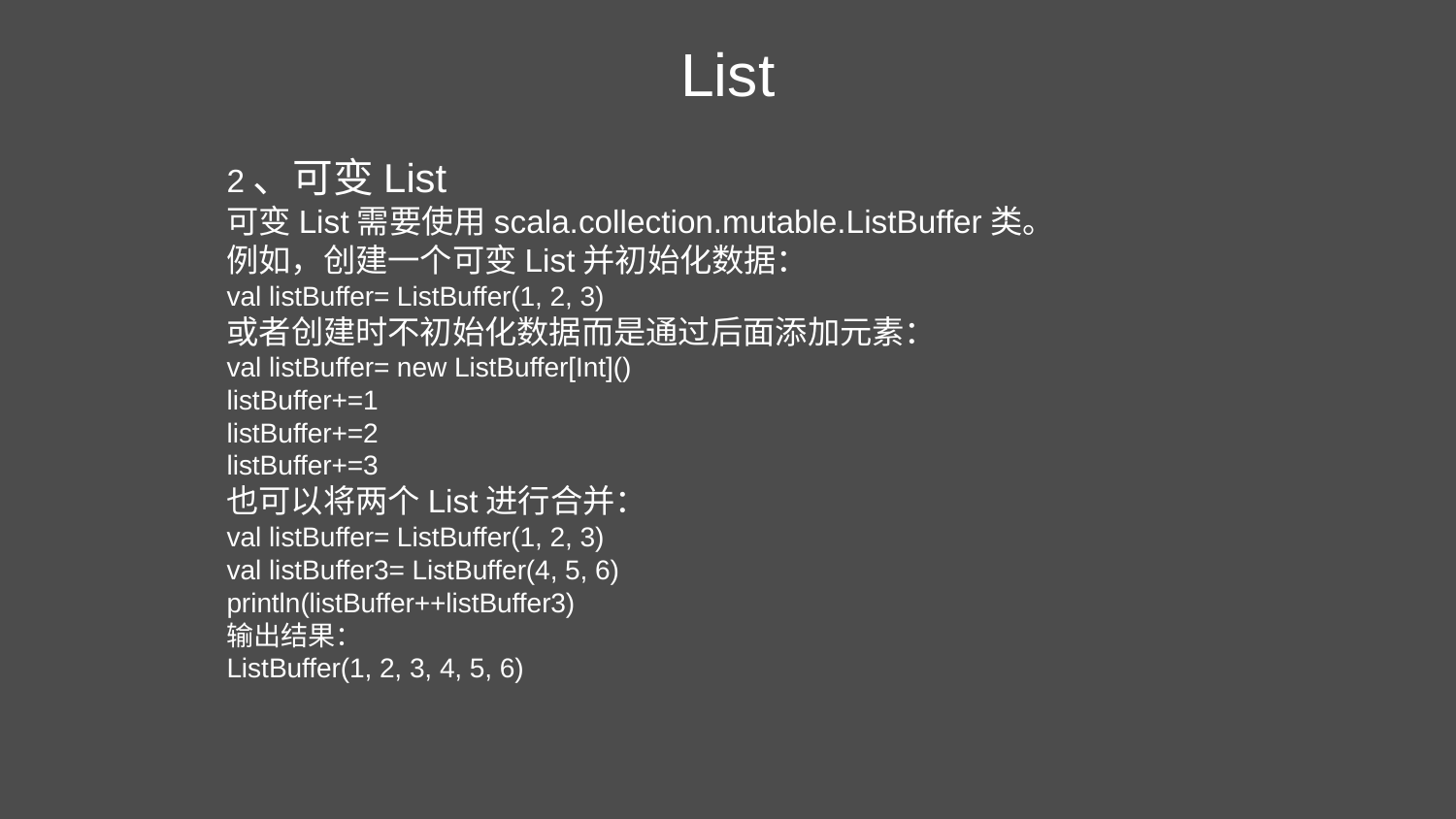

List

2、可变List
可变List需要使用scala.collection.mutable.ListBuffer类。
例如，创建一个可变List并初始化数据：
val listBuffer= ListBuffer(1, 2, 3)
或者创建时不初始化数据而是通过后面添加元素：
val listBuffer= new ListBuffer[Int]()
listBuffer+=1
listBuffer+=2
listBuffer+=3
也可以将两个List进行合并：
val listBuffer= ListBuffer(1, 2, 3)
val listBuffer3= ListBuffer(4, 5, 6)
println(listBuffer++listBuffer3)
输出结果：
ListBuffer(1, 2, 3, 4, 5, 6)